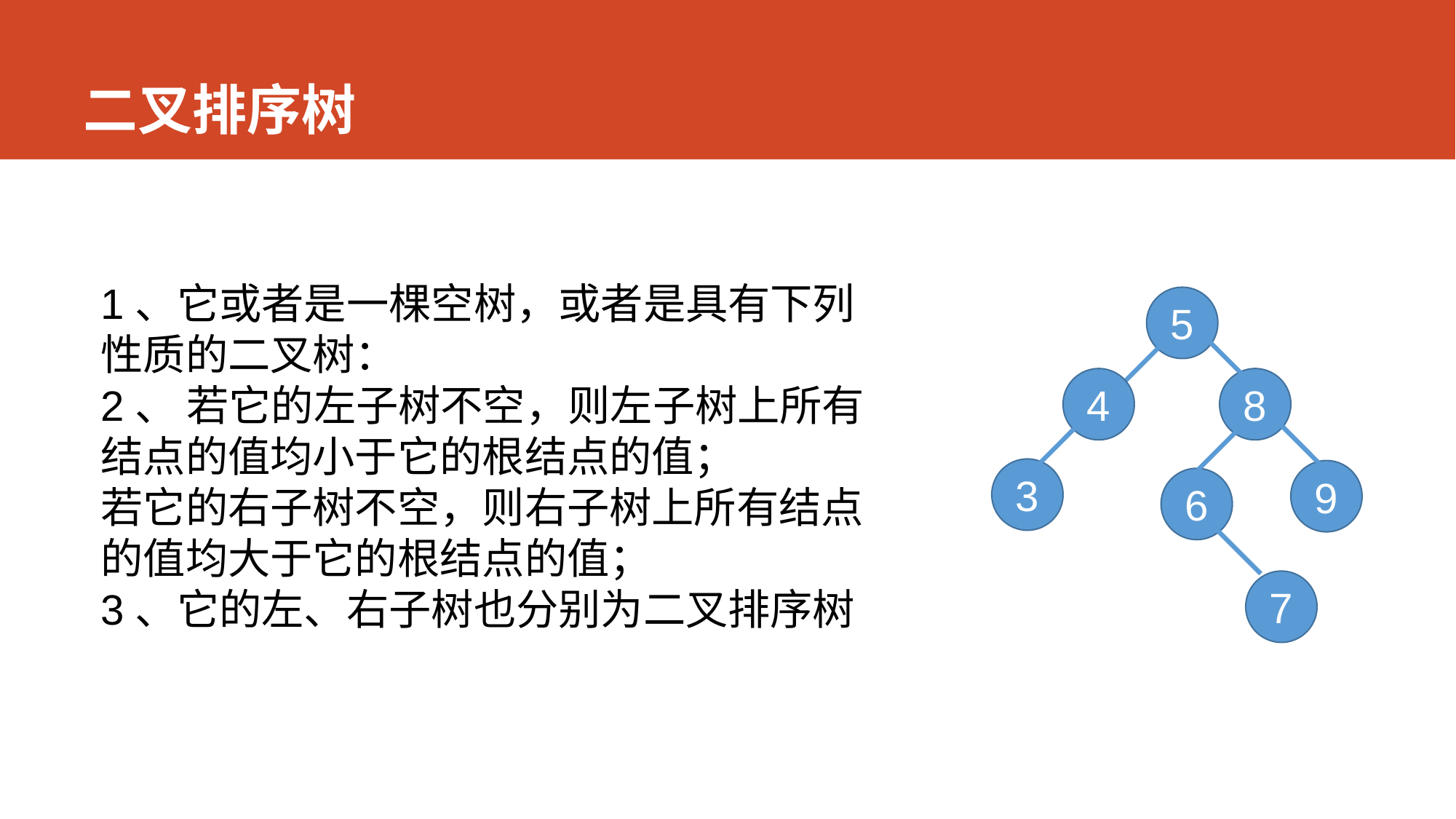

# 二叉排序树
1、它或者是一棵空树，或者是具有下列性质的二叉树：
2、 若它的左子树不空，则左子树上所有结点的值均小于它的根结点的值；
若它的右子树不空，则右子树上所有结点的值均大于它的根结点的值；
3、它的左、右子树也分别为二叉排序树
5
4
8
3
9
6
7